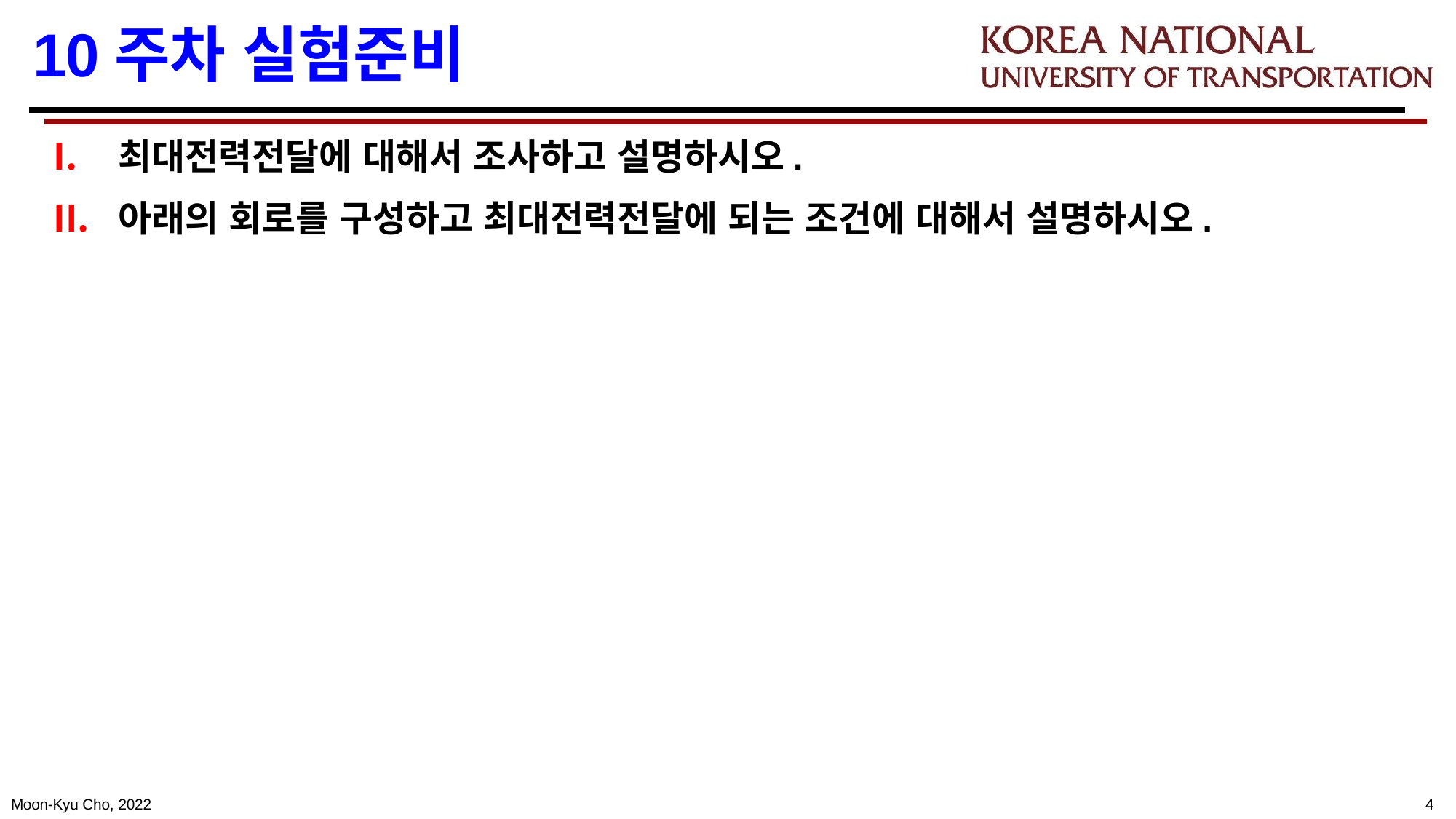

# 10주차 실험준비
최대전력전달에 대해서 조사하고 설명하시오.
아래의 회로를 구성하고 최대전력전달에 되는 조건에 대해서 설명하시오.
Moon-Kyu Cho, 2022
4